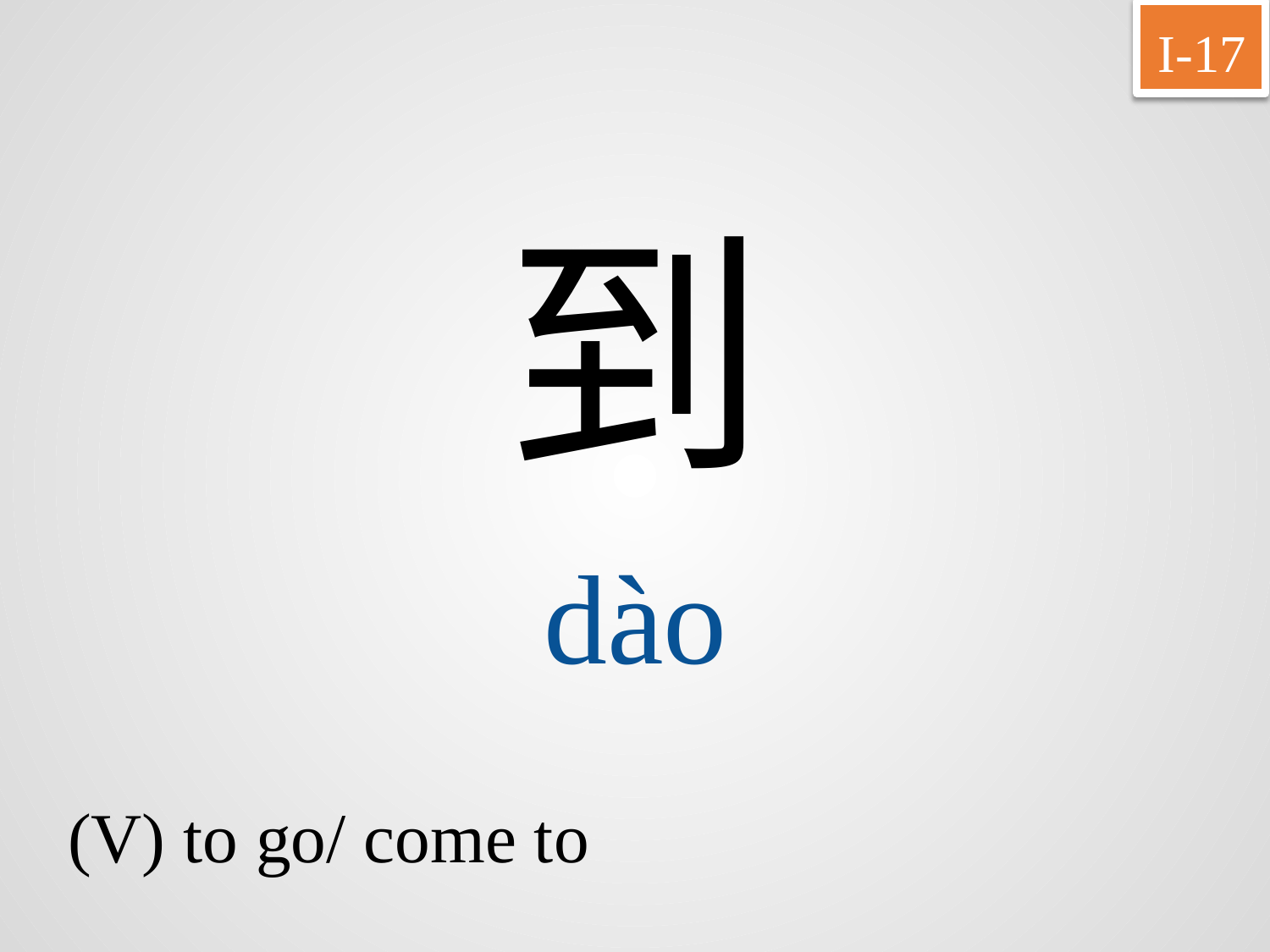

I-17

到
dào
(V) to go/ come to